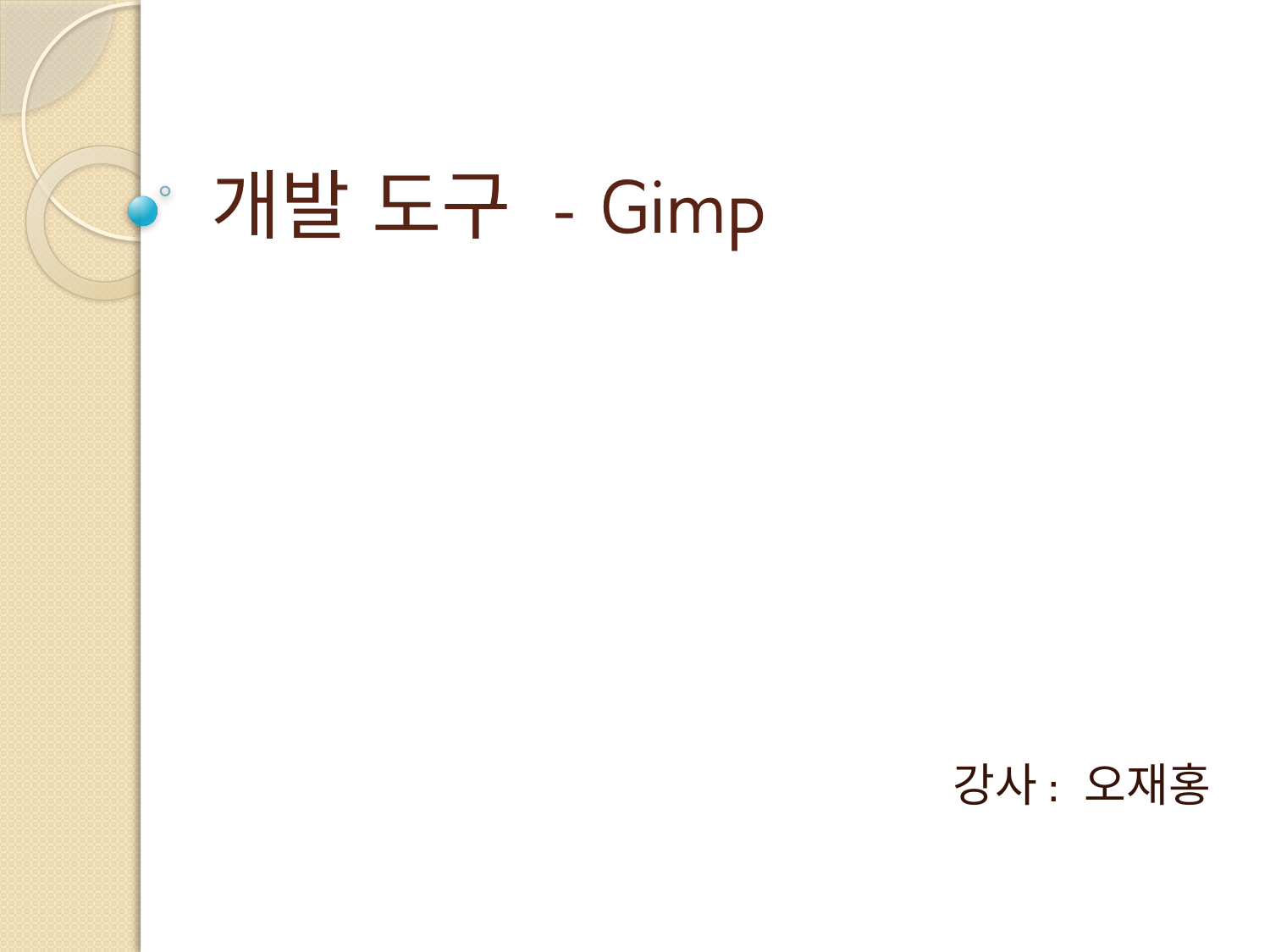

# 개발 도구 - Gimp
강사: 오재홍